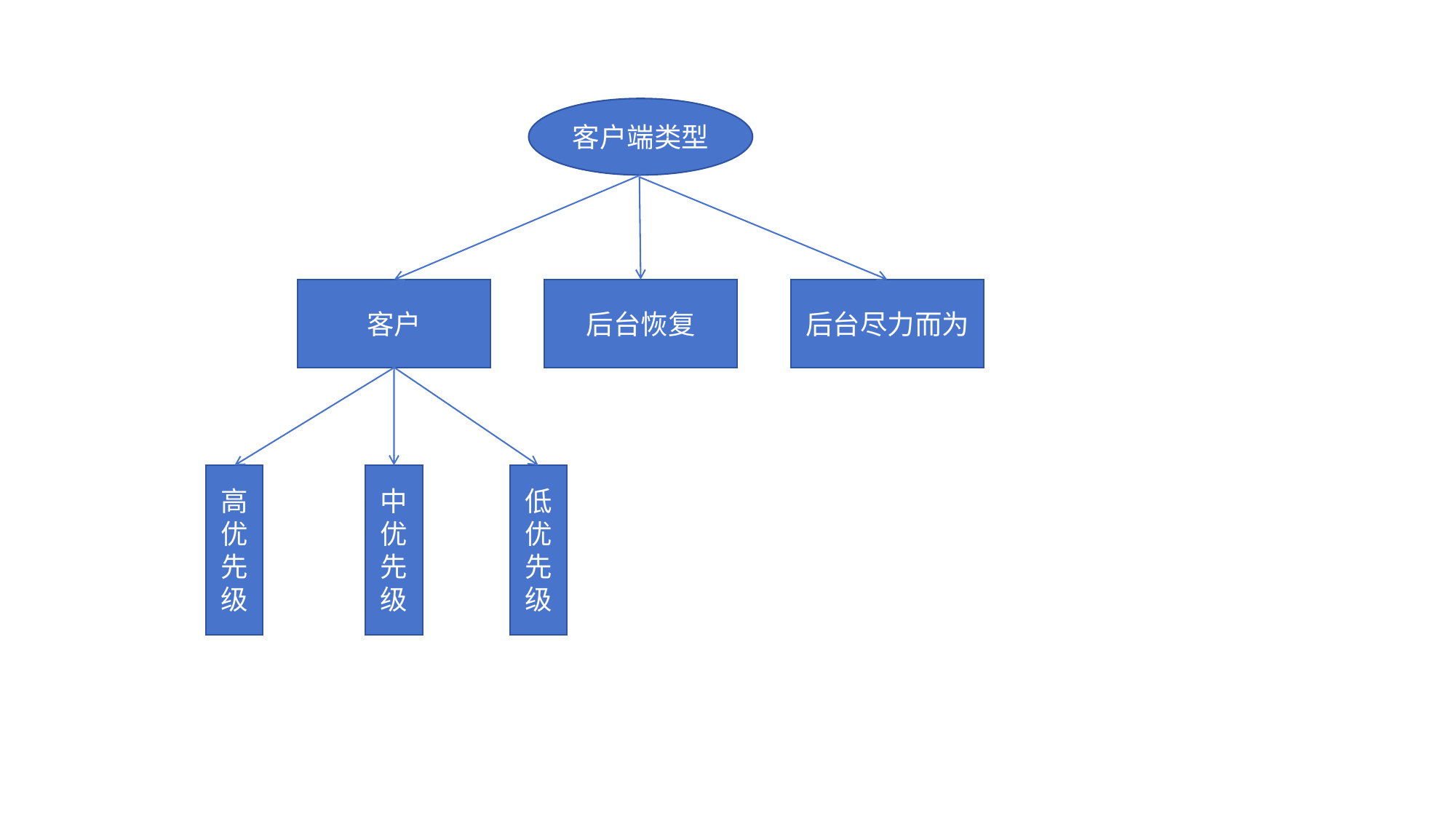

客户端类型
客户
后台恢复
后台尽力而为
高优先级
中优先级
低优先级